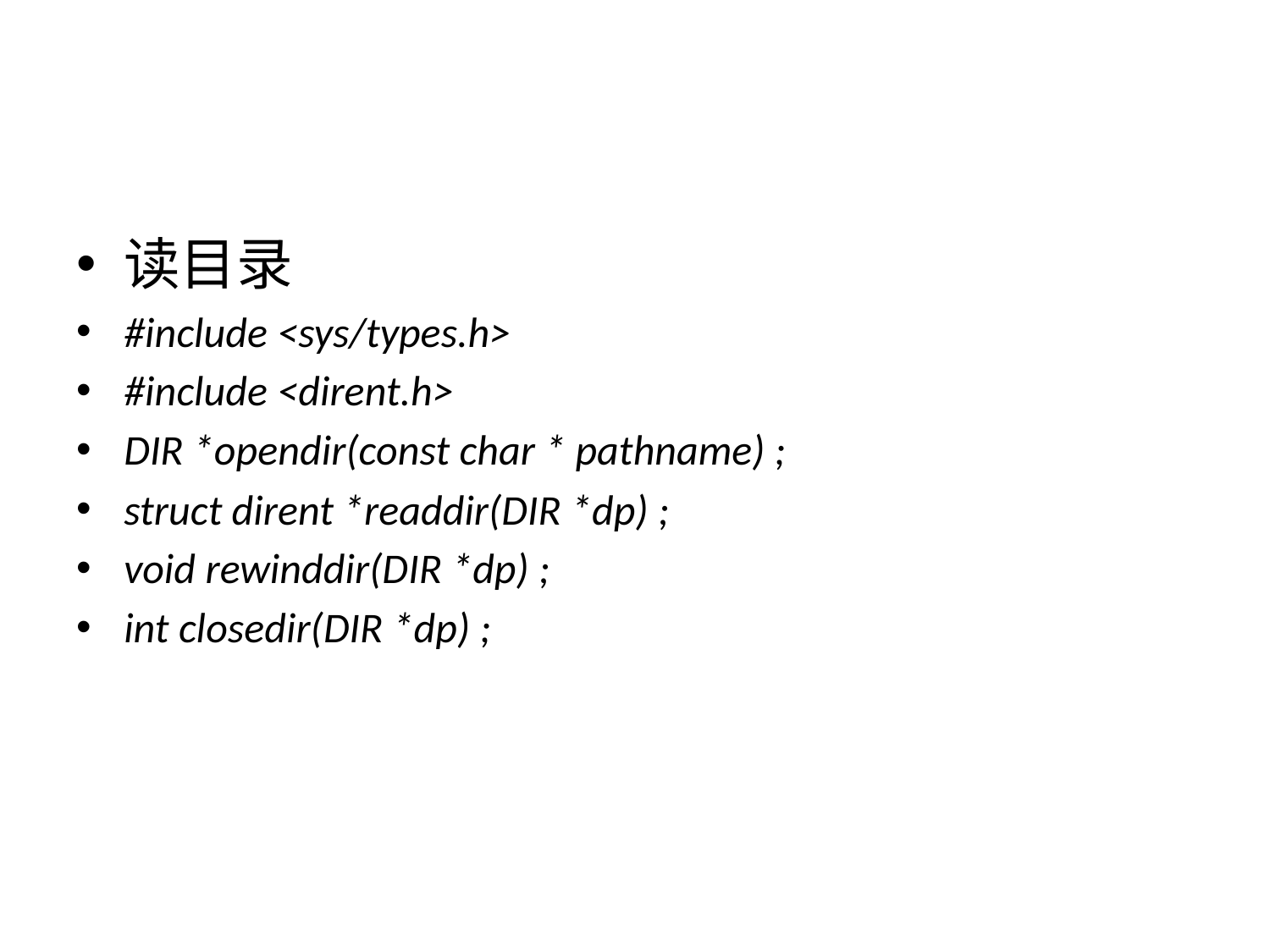

#
读目录
#include <sys/types.h>
#include <dirent.h>
DIR *opendir(const char * pathname) ;
struct dirent *readdir(DIR *dp) ;
void rewinddir(DIR *dp) ;
int closedir(DIR *dp) ;